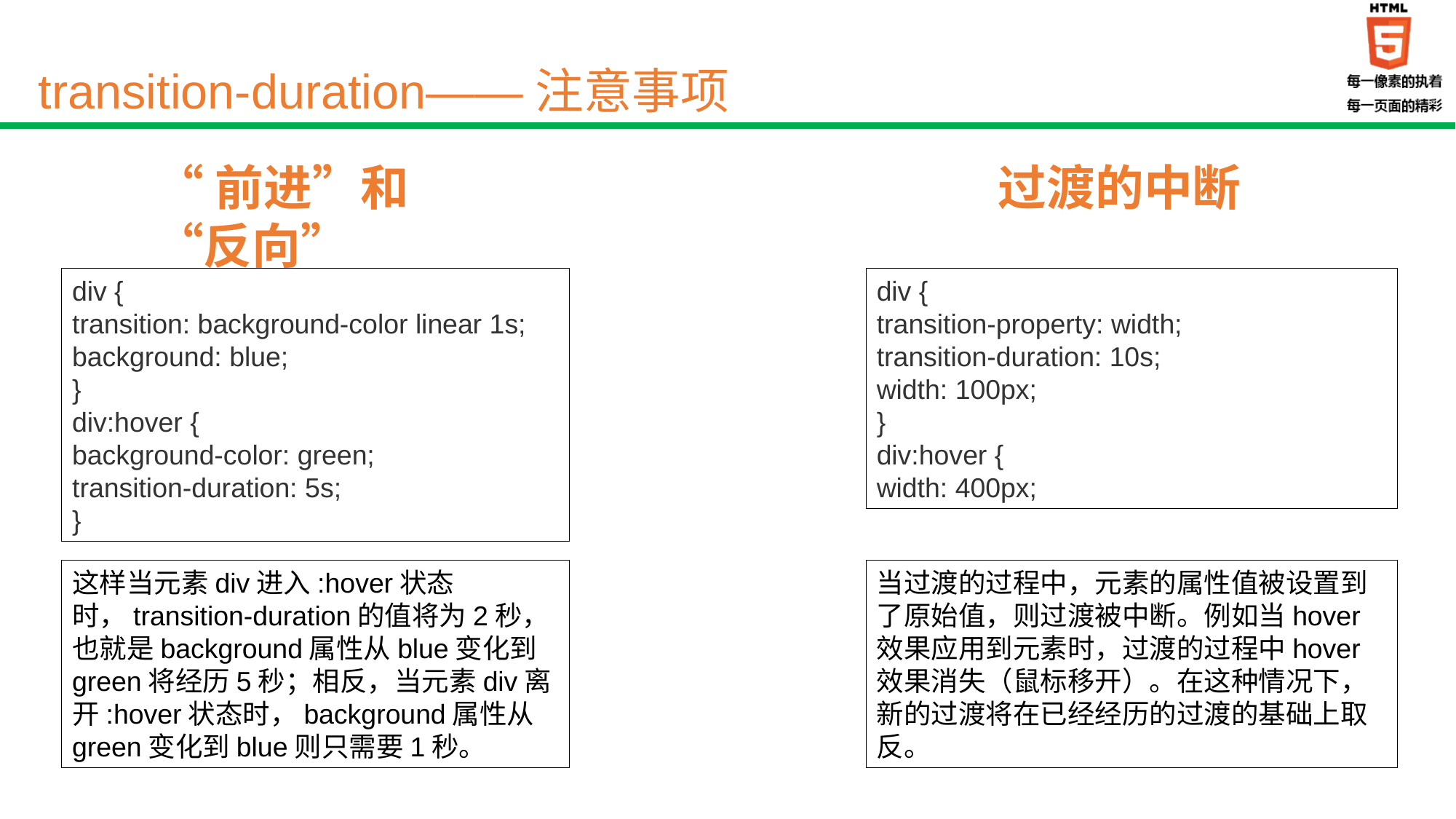

transition-duration——注意事项
过渡的中断
“前进”和“反向”
div {
transition: background-color linear 1s;
background: blue;
}
div:hover {
background-color: green;
transition-duration: 5s;
}
div {
transition-property: width;
transition-duration: 10s;
width: 100px;
}
div:hover {
width: 400px;
这样当元素div进入:hover状态时，transition-duration的值将为2秒，也就是background属性从blue变化到green将经历5秒；相反，当元素div离开:hover状态时，background属性从green变化到blue则只需要1秒。
当过渡的过程中，元素的属性值被设置到了原始值，则过渡被中断。例如当hover效果应用到元素时，过渡的过程中hover效果消失（鼠标移开）。在这种情况下，新的过渡将在已经经历的过渡的基础上取反。